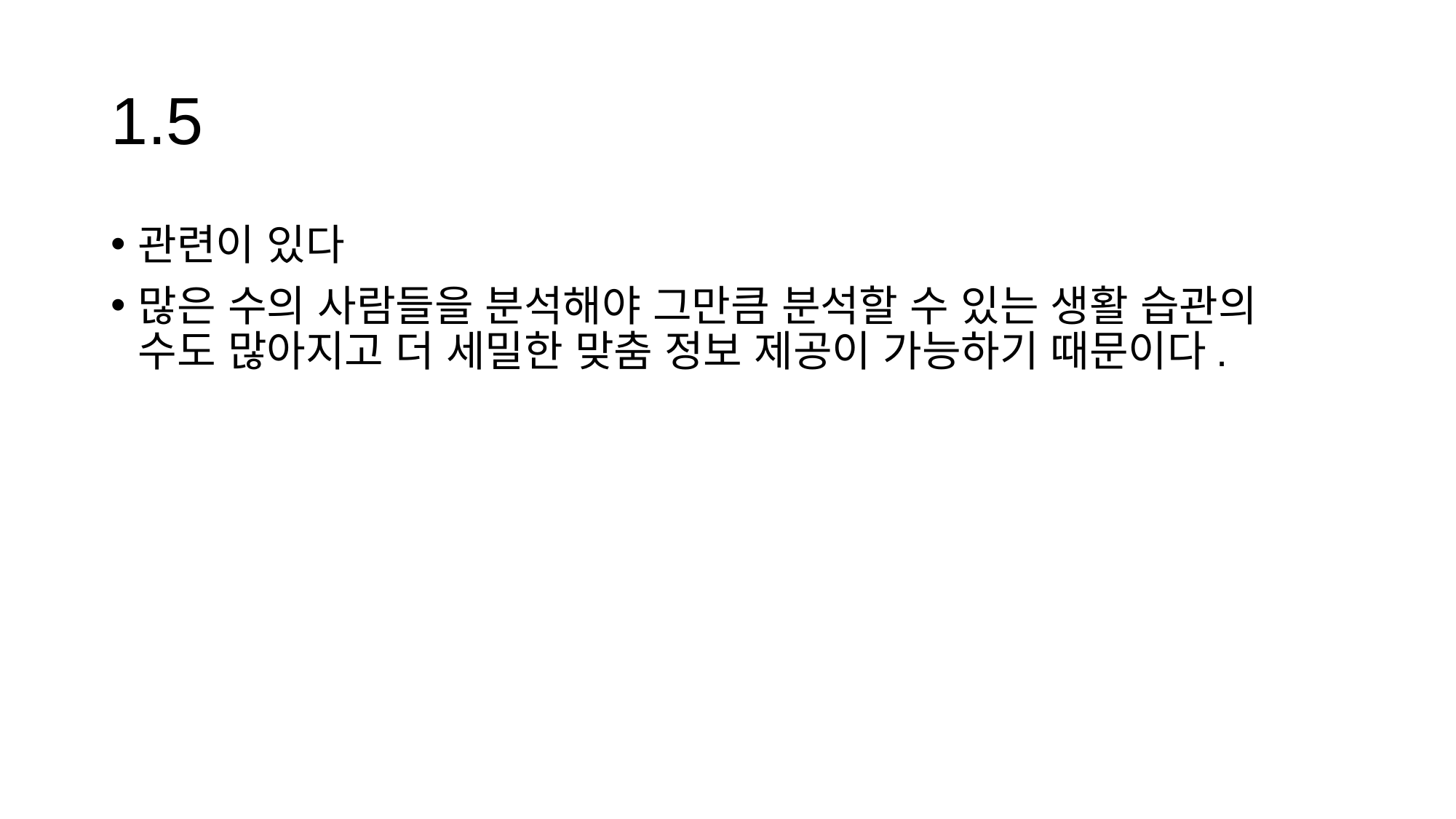

# 1.5
관련이 있다
많은 수의 사람들을 분석해야 그만큼 분석할 수 있는 생활 습관의 수도 많아지고 더 세밀한 맞춤 정보 제공이 가능하기 때문이다.